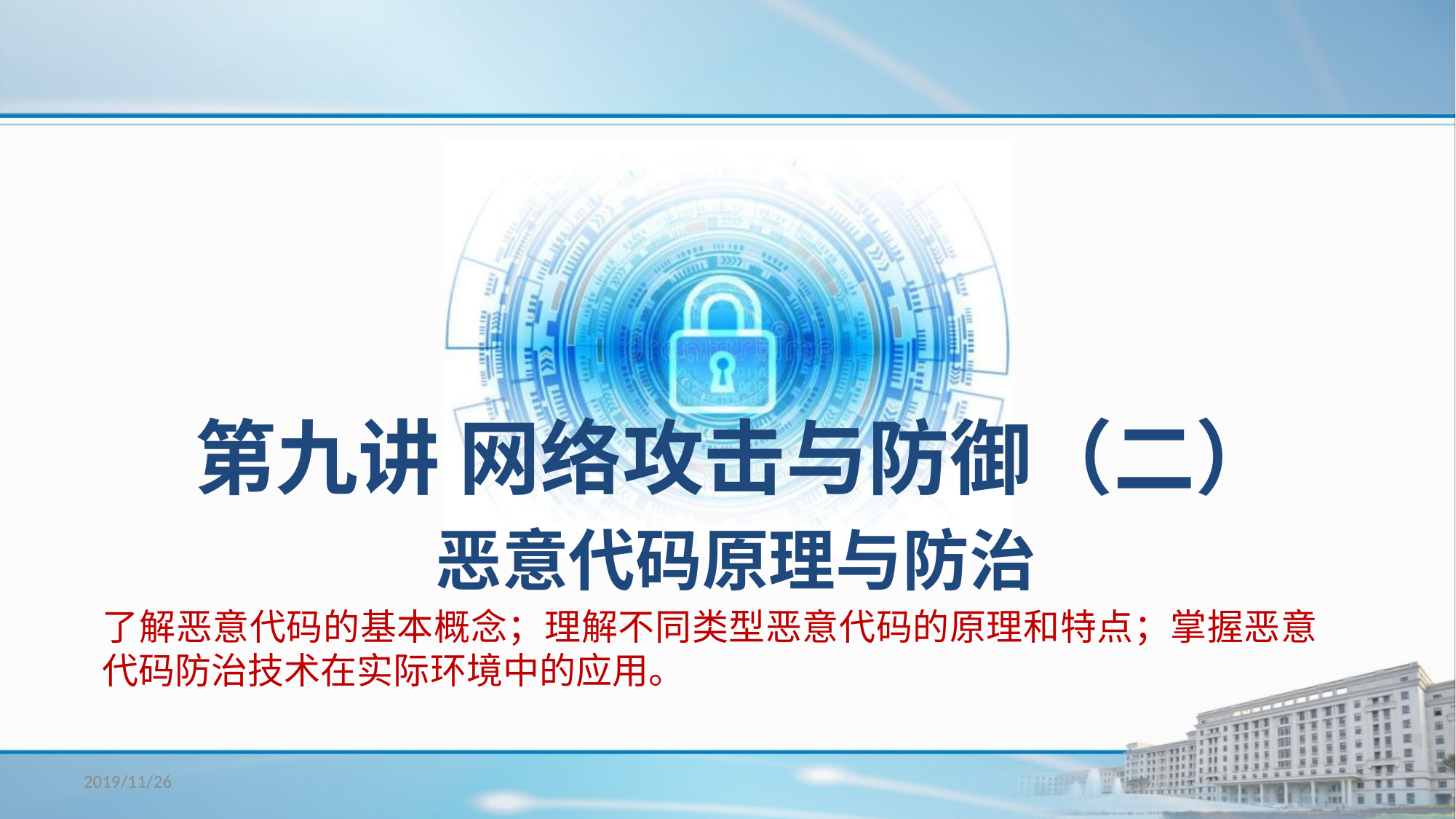

第九讲 网络攻击与防御（二）
恶意代码原理与防治
# 了解恶意代码的基本概念；理解不同类型恶意代码的原理和特点；掌握恶意代码防治技术在实际环境中的应用。
2019/11/26